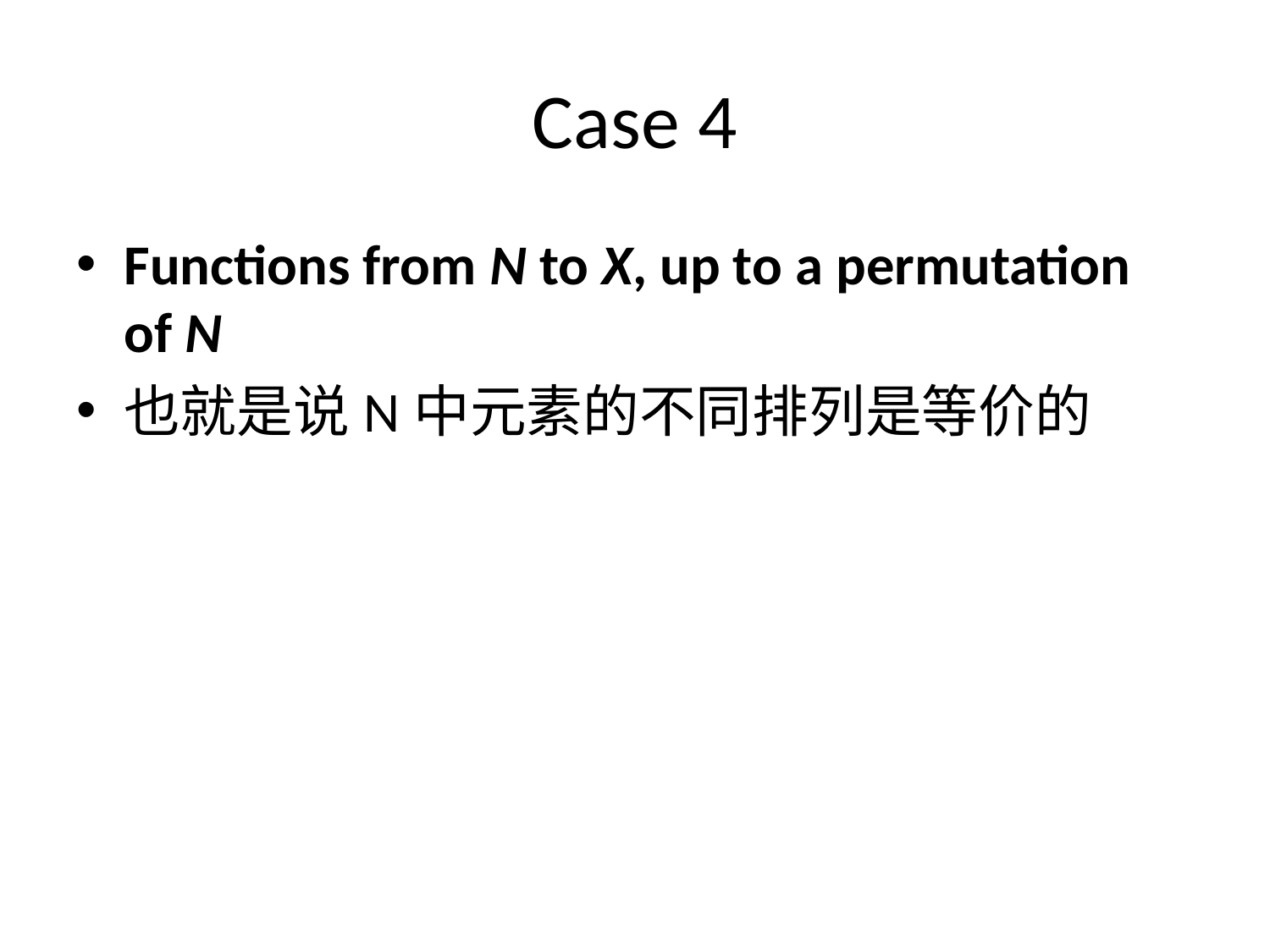

# Case 4
Functions from N to X, up to a permutation of N
也就是说N中元素的不同排列是等价的